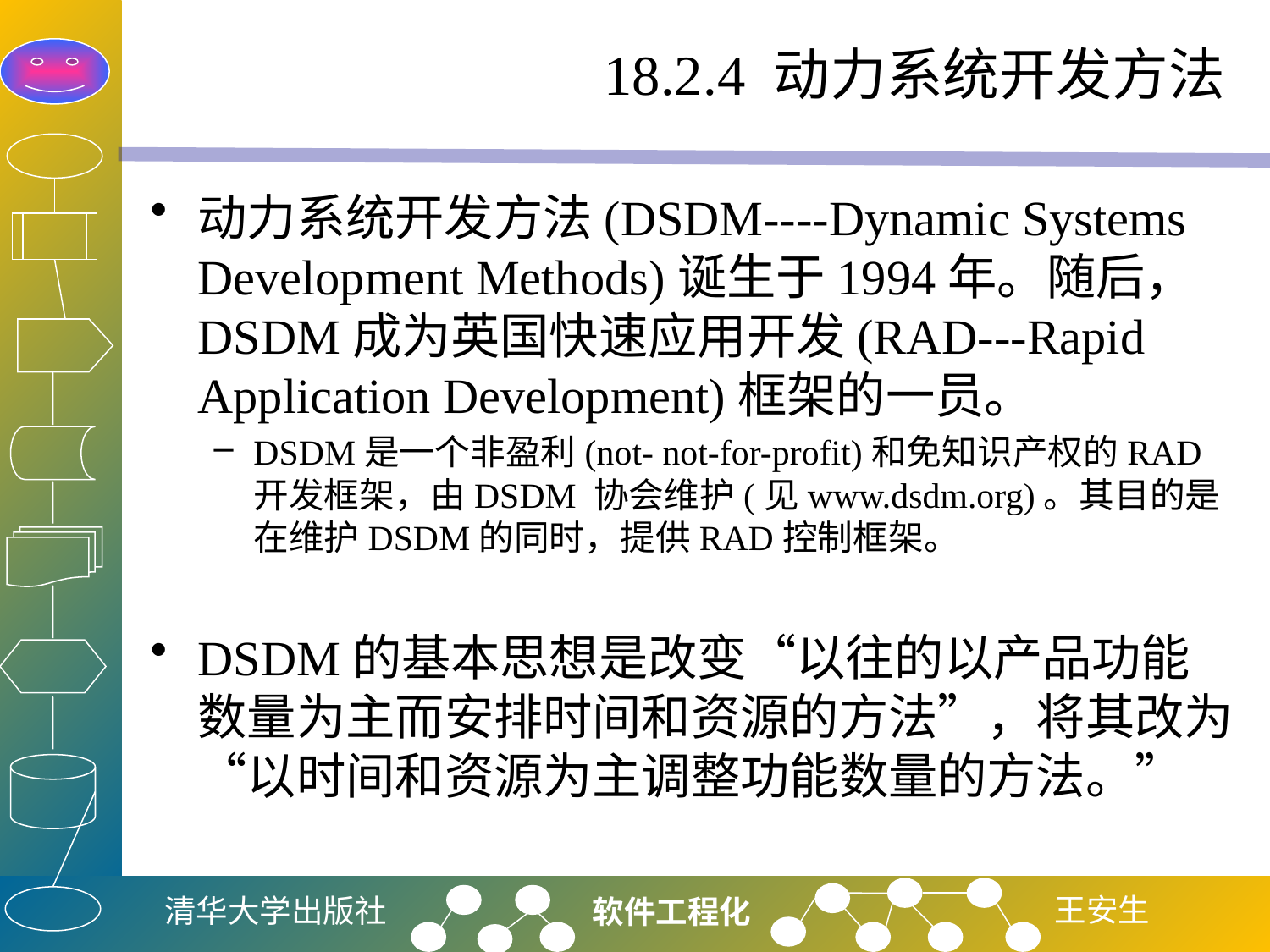

# 18.2.4 动力系统开发方法
动力系统开发方法(DSDM----Dynamic Systems Development Methods)诞生于1994年。随后，DSDM成为英国快速应用开发(RAD---Rapid Application Development)框架的一员。
DSDM是一个非盈利(not- not-for-profit)和免知识产权的RAD开发框架，由DSDM 协会维护(见www.dsdm.org)。其目的是在维护DSDM的同时，提供RAD控制框架。

DSDM的基本思想是改变“以往的以产品功能数量为主而安排时间和资源的方法”，将其改为“以时间和资源为主调整功能数量的方法。”